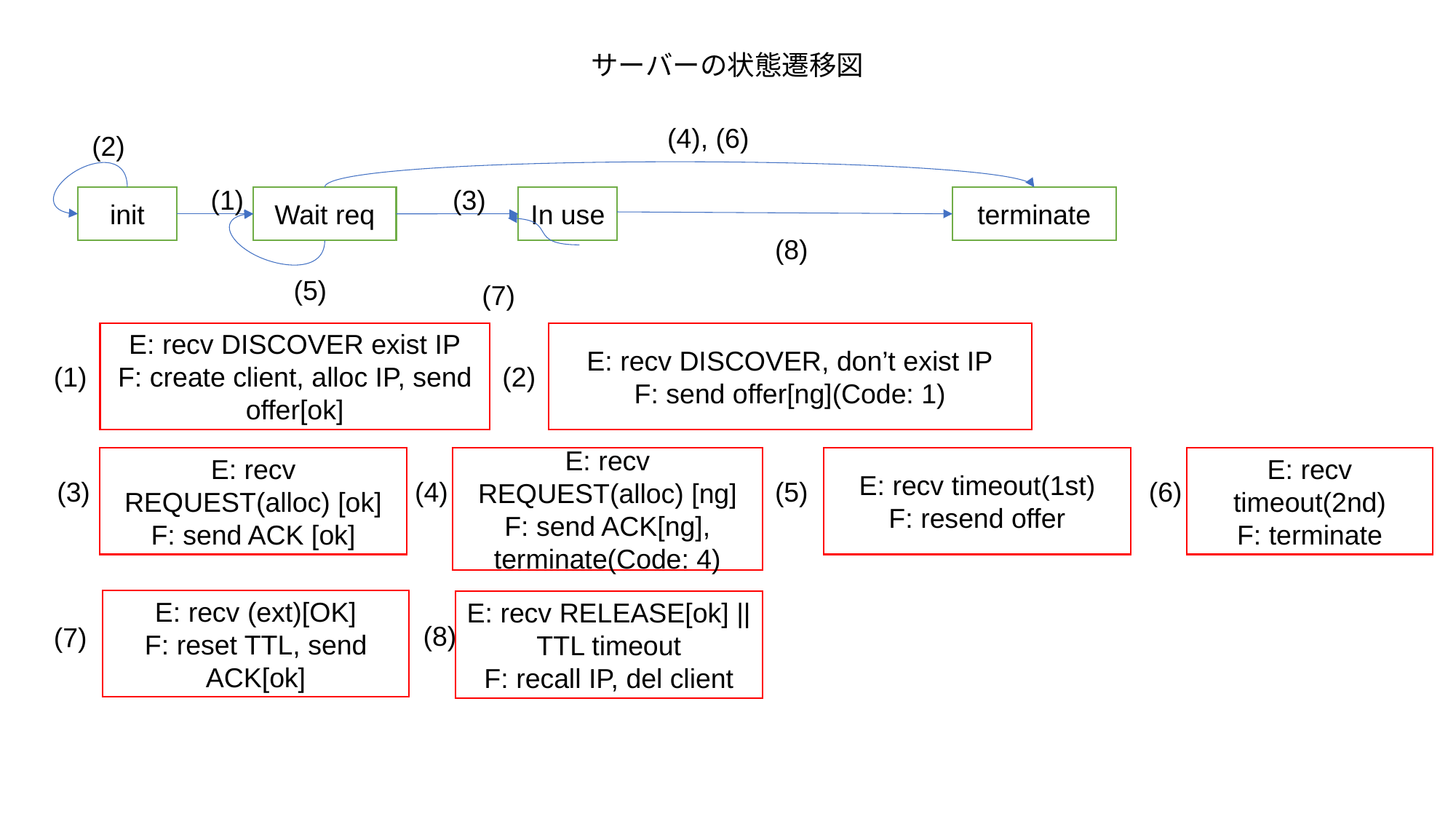

サーバーの状態遷移図
(4), (6)
(2)
(1)
(3)
init
Wait req
In use
terminate
(8)
(5)
(7)
E: recv DISCOVER, don’t exist IP
F: send offer[ng](Code: 1)
E: recv DISCOVER exist IP
F: create client, alloc IP, send offer[ok]
(1)
(2)
E: recv REQUEST(alloc) [ng]
F: send ACK[ng], terminate(Code: 4)
E: recv timeout(1st)
F: resend offer
E: recv timeout(2nd)
F: terminate
E: recv REQUEST(alloc) [ok]
F: send ACK [ok]
(3)
(4)
(5)
(6)
E: recv (ext)[OK]
F: reset TTL, send ACK[ok]
E: recv RELEASE[ok] || TTL timeout
F: recall IP, del client
(8)
(7)